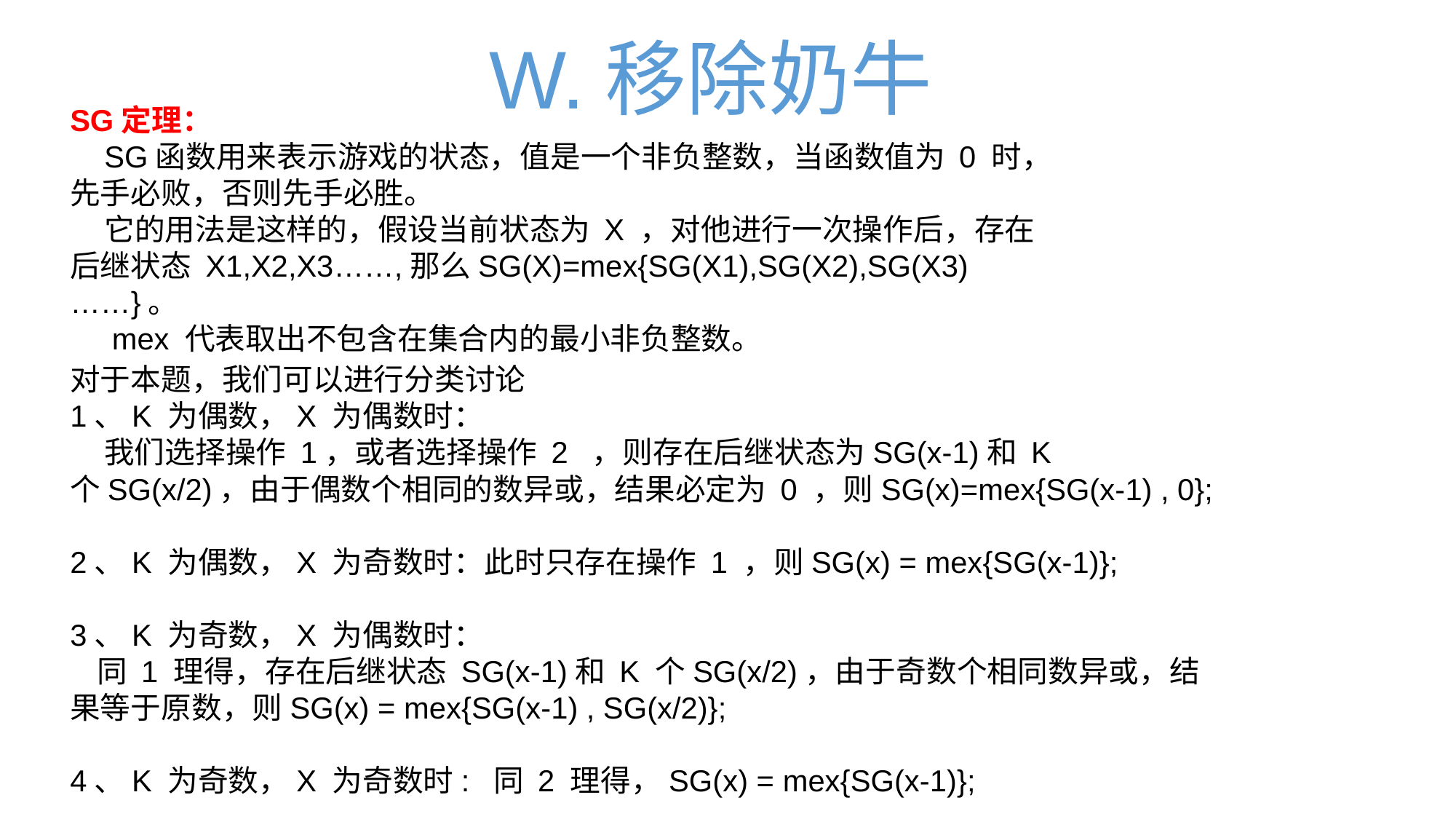

W.移除奶牛
SG定理：
    SG函数用来表示游戏的状态，值是一个非负整数，当函数值为 0 时，先手必败，否则先手必胜。
    它的用法是这样的，假设当前状态为 X ，对他进行一次操作后，存在后继状态 X1,X2,X3……,那么SG(X)=mex{SG(X1),SG(X2),SG(X3)……}。
     mex 代表取出不包含在集合内的最小非负整数。
对于本题，我们可以进行分类讨论
1、K 为偶数，X 为偶数时：
    我们选择操作 1，或者选择操作 2  ，则存在后继状态为SG(x-1)和 K 个SG(x/2)，由于偶数个相同的数异或，结果必定为 0 ，则SG(x)=mex{SG(x-1) , 0};

2、K 为偶数，X 为奇数时：此时只存在操作 1 ，则SG(x) = mex{SG(x-1)};

3、K 为奇数，X 为偶数时：
    同 1 理得，存在后继状态 SG(x-1)和 K 个SG(x/2)，由于奇数个相同数异或，结果等于原数，则SG(x) = mex{SG(x-1) , SG(x/2)};

4、K 为奇数，X 为奇数时:  同 2 理得，SG(x) = mex{SG(x-1)};